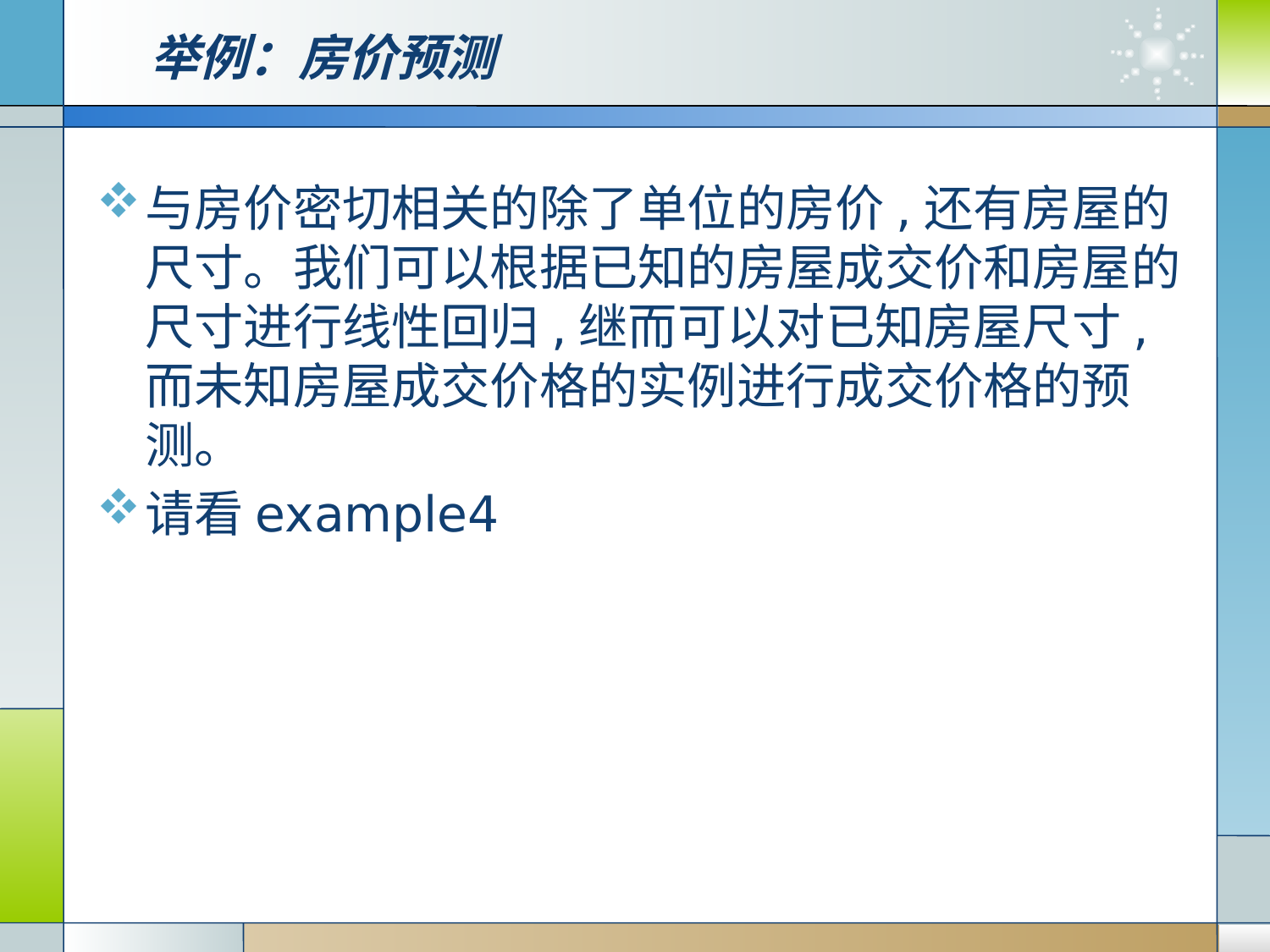

# 举例：房价预测
与房价密切相关的除了单位的房价,还有房屋的尺寸。我们可以根据已知的房屋成交价和房屋的尺寸进行线性回归,继而可以对已知房屋尺寸,而未知房屋成交价格的实例进行成交价格的预测。
请看example4
25